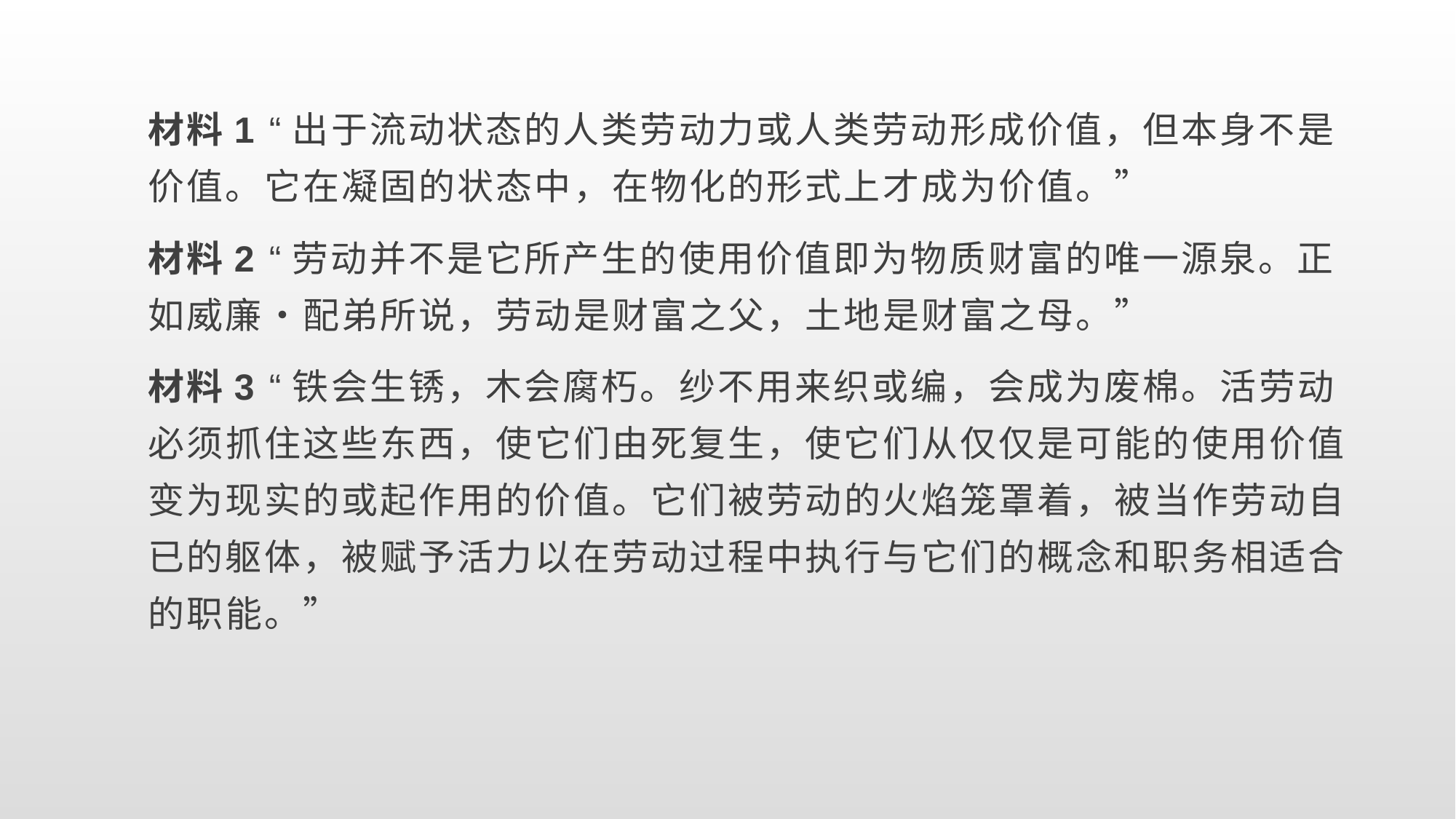

材料1 “出于流动状态的人类劳动力或人类劳动形成价值，但本身不是价值。它在凝固的状态中，在物化的形式上才成为价值。”
材料2 “劳动并不是它所产生的使用价值即为物质财富的唯一源泉。正如威廉•配弟所说，劳动是财富之父，土地是财富之母。”
材料3 “铁会生锈，木会腐朽。纱不用来织或编，会成为废棉。活劳动必须抓住这些东西，使它们由死复生，使它们从仅仅是可能的使用价值变为现实的或起作用的价值。它们被劳动的火焰笼罩着，被当作劳动自已的躯体，被赋予活力以在劳动过程中执行与它们的概念和职务相适合的职能。”